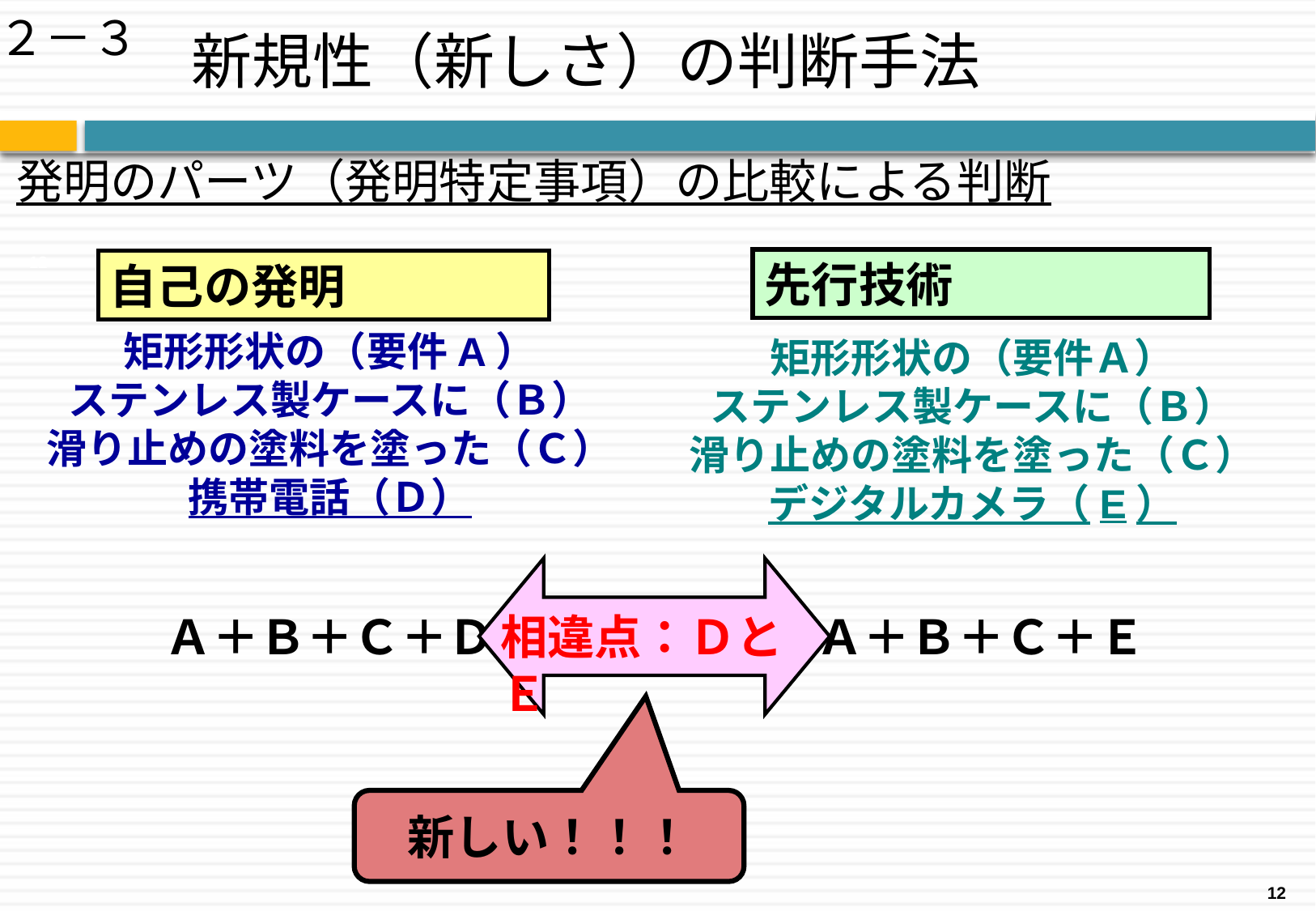

# 新規性（新しさ）の判断手法
２－３
発明のパーツ（発明特定事項）の比較による判断
12
先行技術
矩形形状の（要件Ａ）
ステンレス製ケースに（Ｂ）
滑り止めの塗料を塗った（Ｃ）
デジタルカメラ（E）
自己の発明
矩形形状の（要件A）
ステンレス製ケースに（Ｂ）
滑り止めの塗料を塗った（Ｃ）
携帯電話（Ｄ）

Ａ＋Ｂ＋Ｃ＋Ｄ
相違点：ＤとＥ
Ａ＋Ｂ＋Ｃ＋Ｅ
新しい！！！
12